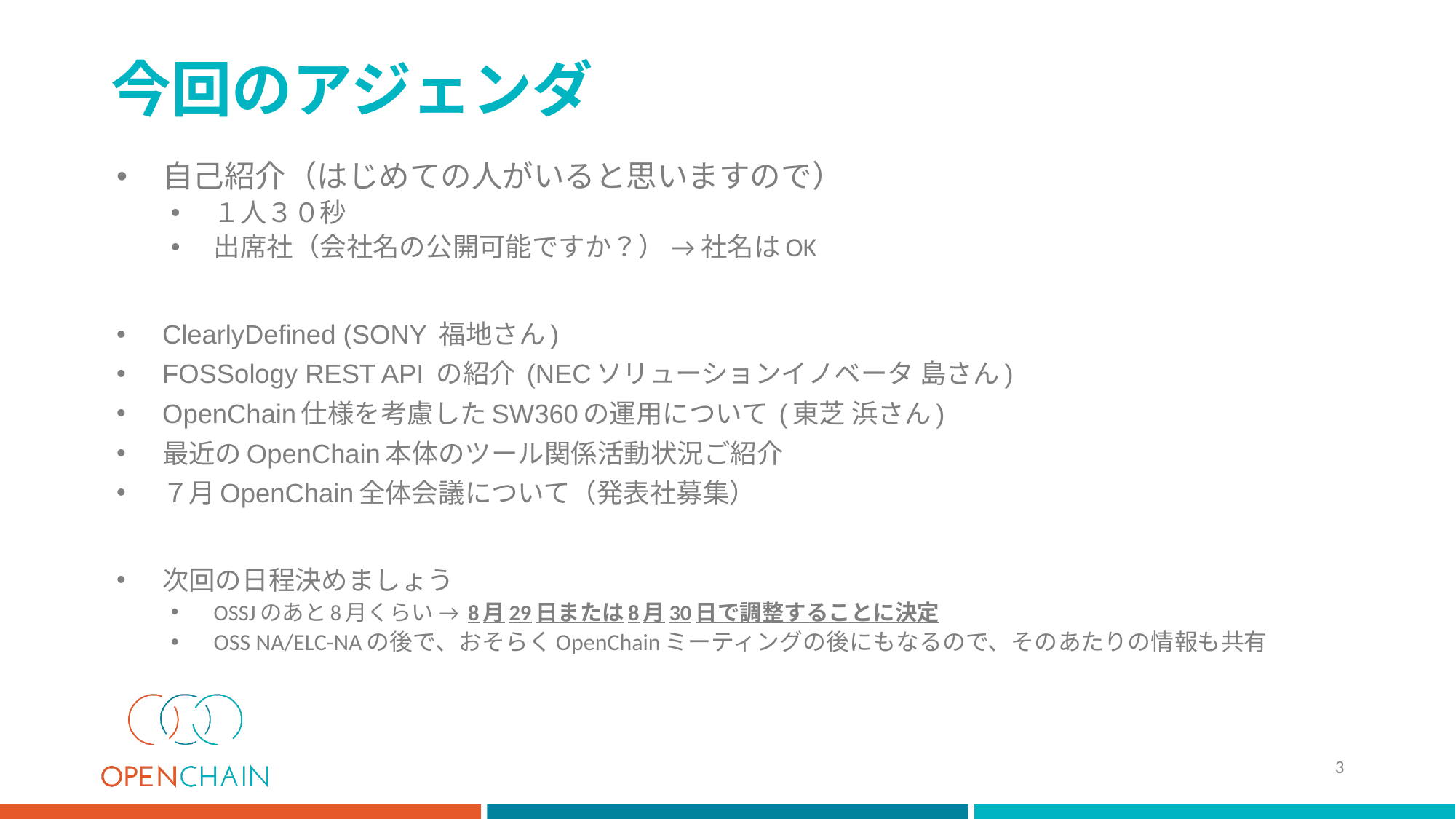

# 今回のアジェンダ
自己紹介（はじめての人がいると思いますので）
１人３０秒
出席社（会社名の公開可能ですか？） → 社名はOK

ClearlyDefined (SONY 福地さん)
FOSSology REST API の紹介 (NECソリューションイノベータ 島さん)
OpenChain仕様を考慮したSW360の運用について (東芝 浜さん)
最近のOpenChain本体のツール関係活動状況ご紹介
７月OpenChain全体会議について（発表社募集）

次回の日程決めましょう
OSSJのあと8月くらい → 8月29日または8月30日で調整することに決定
OSS NA/ELC-NAの後で、おそらくOpenChainミーティングの後にもなるので、そのあたりの情報も共有

3